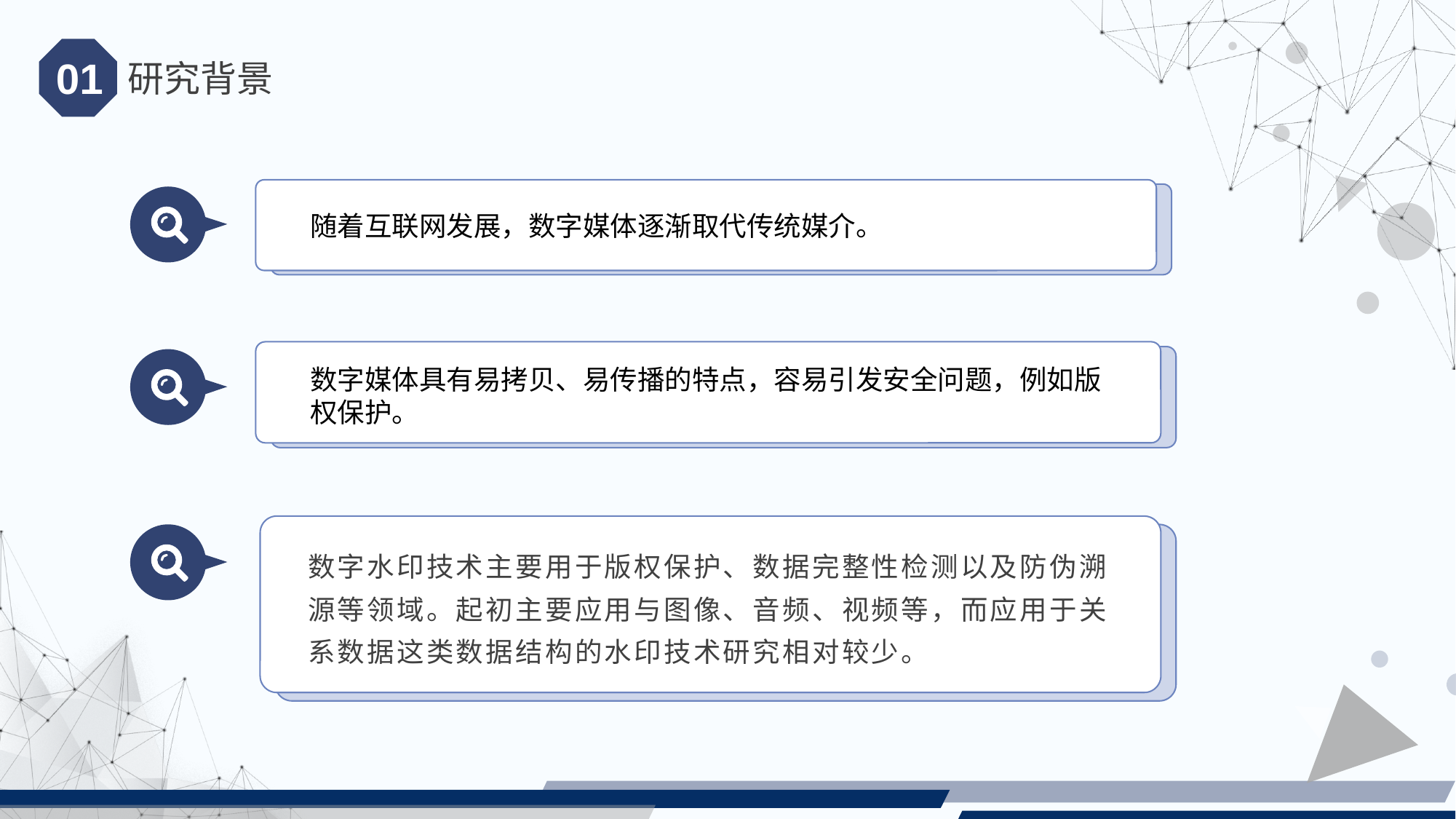

01
研究背景

随着互联网发展，数字媒体逐渐取代传统媒介。

数字媒体具有易拷贝、易传播的特点，容易引发安全问题，例如版
权保护。

数字水印技术主要用于版权保护、数据完整性检测以及防伪溯源等领域。起初主要应用与图像、音频、视频等，而应用于关系数据这类数据结构的水印技术研究相对较少。